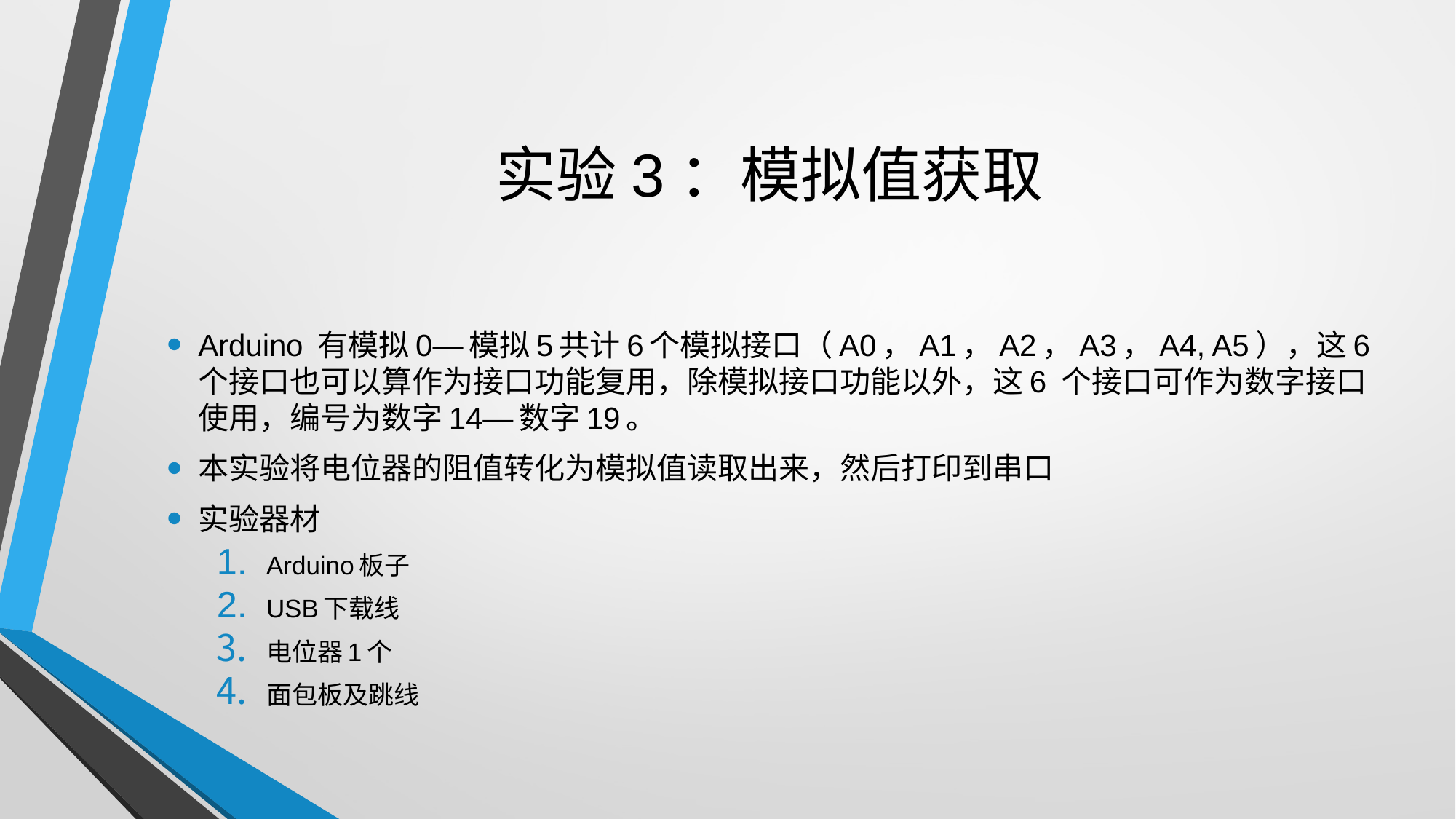

# 实验3：模拟值获取
Arduino 有模拟0—模拟5共计6个模拟接口（A0，A1，A2，A3，A4, A5），这6个接口也可以算作为接口功能复用，除模拟接口功能以外，这6 个接口可作为数字接口使用，编号为数字14—数字19。
本实验将电位器的阻值转化为模拟值读取出来，然后打印到串口
实验器材
Arduino板子
USB下载线
电位器1个
面包板及跳线